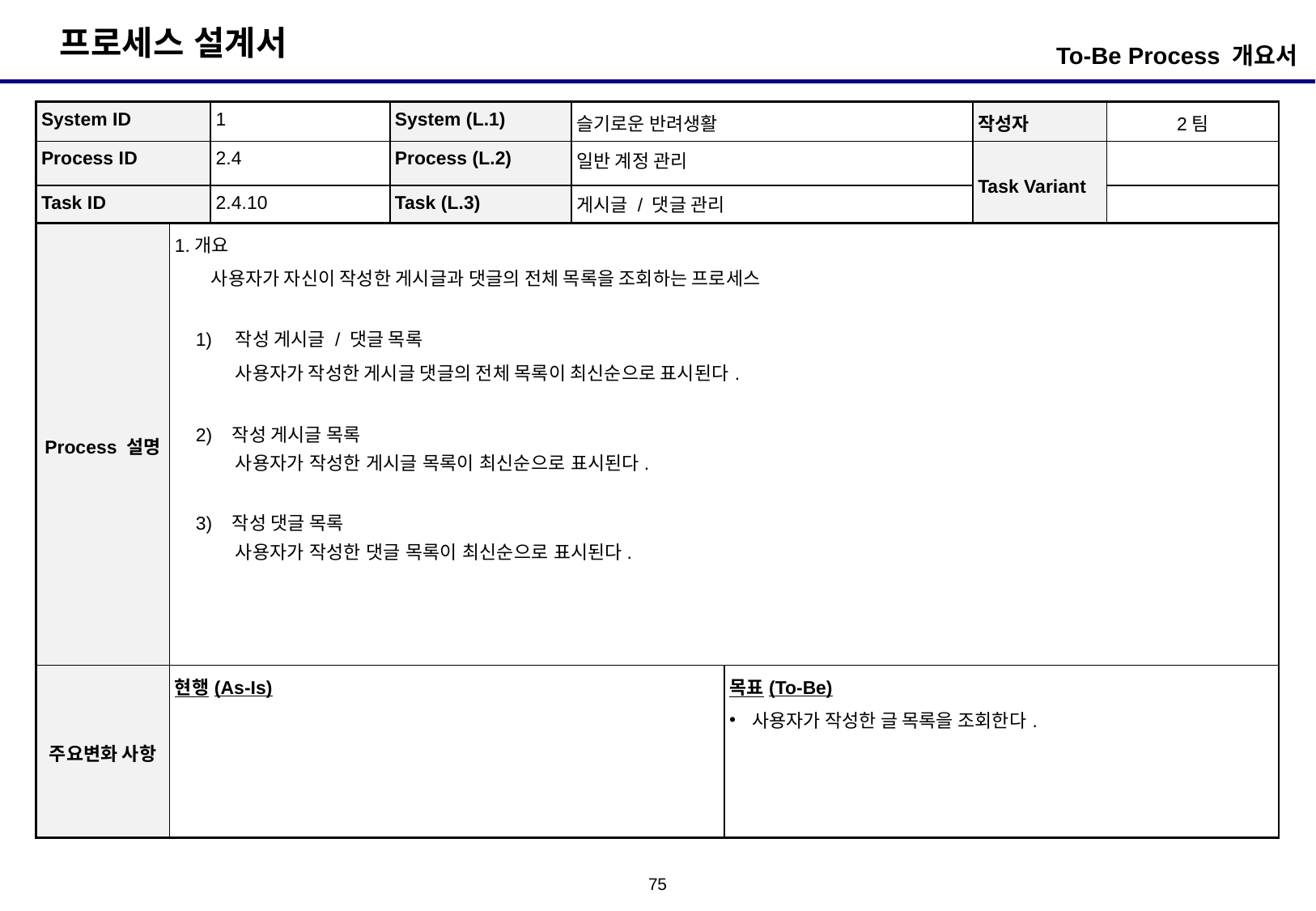

To-Be Process 개요서
| System ID | 1 | System (L.1) | 슬기로운 반려생활 | 작성자 | 2팀 |
| --- | --- | --- | --- | --- | --- |
| Process ID | 2.4 | Process (L.2) | 일반 계정 관리 | Task Variant |  |
| Task ID | 2.4.10 | Task (L.3) | 게시글 / 댓글 관리 |  |  |
| Process 설명 | 1.개요 사용자가 자신이 작성한 게시글과 댓글의 전체 목록을 조회하는 프로세스 작성 게시글 / 댓글 목록 사용자가 작성한 게시글 댓글의 전체 목록이 최신순으로 표시된다. 2) 작성 게시글 목록 사용자가 작성한 게시글 목록이 최신순으로 표시된다. 3) 작성 댓글 목록 사용자가 작성한 댓글 목록이 최신순으로 표시된다. |  |
| --- | --- | --- |
| 주요변화 사항 | 현행(As-Is) | 목표(To-Be) 사용자가 작성한 글 목록을 조회한다. |